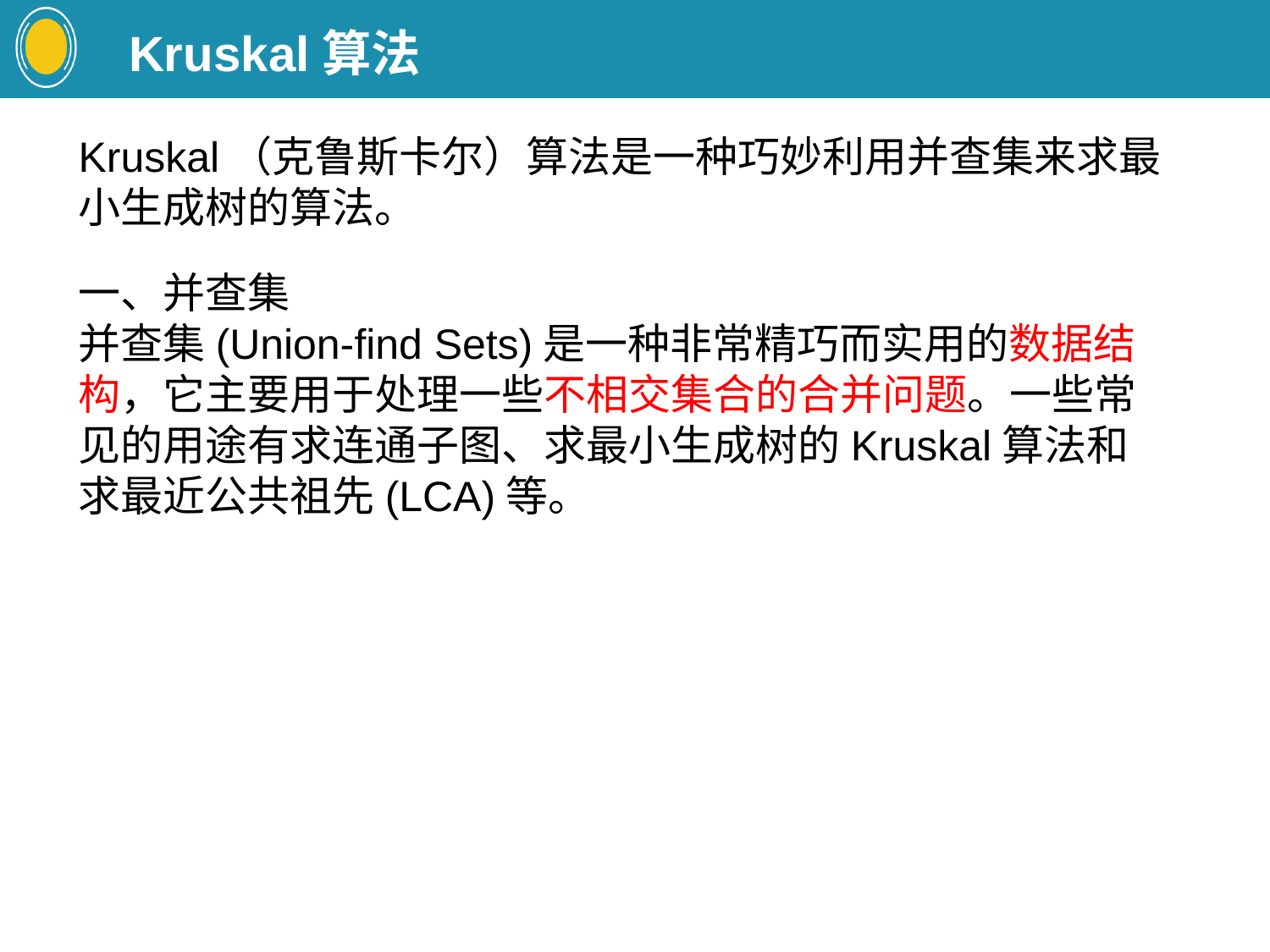

Kruskal算法
Kruskal（克鲁斯卡尔）算法是一种巧妙利用并查集来求最小生成树的算法。
一、并查集
并查集(Union-find Sets)是一种非常精巧而实用的数据结构，它主要用于处理一些不相交集合的合并问题。一些常见的用途有求连通子图、求最小生成树的Kruskal算法和求最近公共祖先(LCA)等。